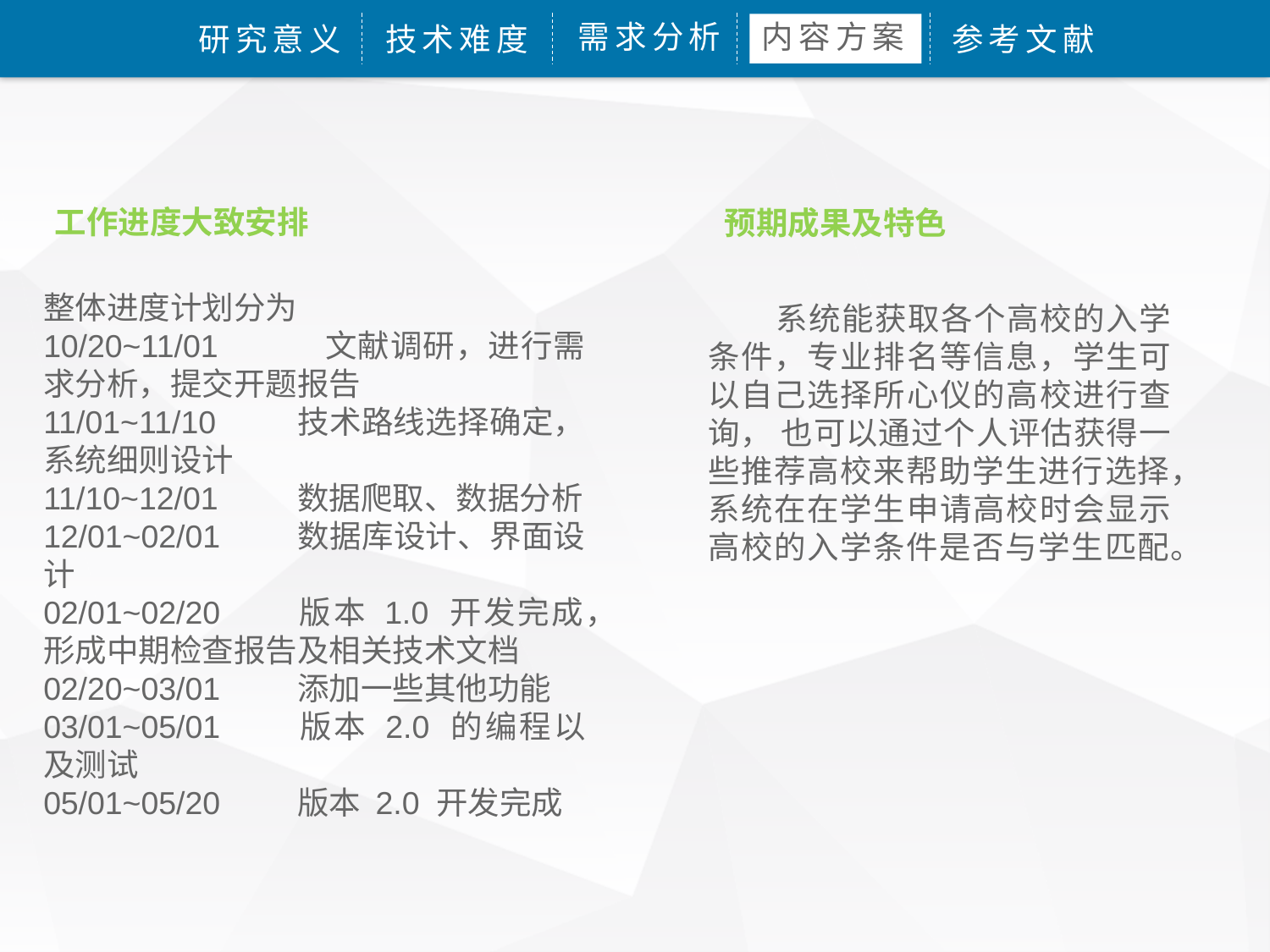

需求分析
内容方案
研究意义
技术难度
参考文献

工作进度大致安排
预期成果及特色

       系统能获取各个高校的入学条件，专业排名等信息，学生可以自己选择所心仪的高校进行查询， 也可以通过个人评估获得一些推荐高校来帮助学生进行选择，系统在在学生申请高校时会显示高校的入学条件是否与学生匹配。
整体进度计划分为
10/20~11/01	  文献调研，进行需求分析，提交开题报告
11/01~11/10	技术路线选择确定，系统细则设计
11/10~12/01	数据爬取、数据分析
12/01~02/01	数据库设计、界面设计
02/01~02/20	版本 1.0 开发完成，形成中期检查报告及相关技术文档
02/20~03/01	添加一些其他功能
03/01~05/01	版本 2.0 的编程以及测试
05/01~05/20	版本 2.0 开发完成